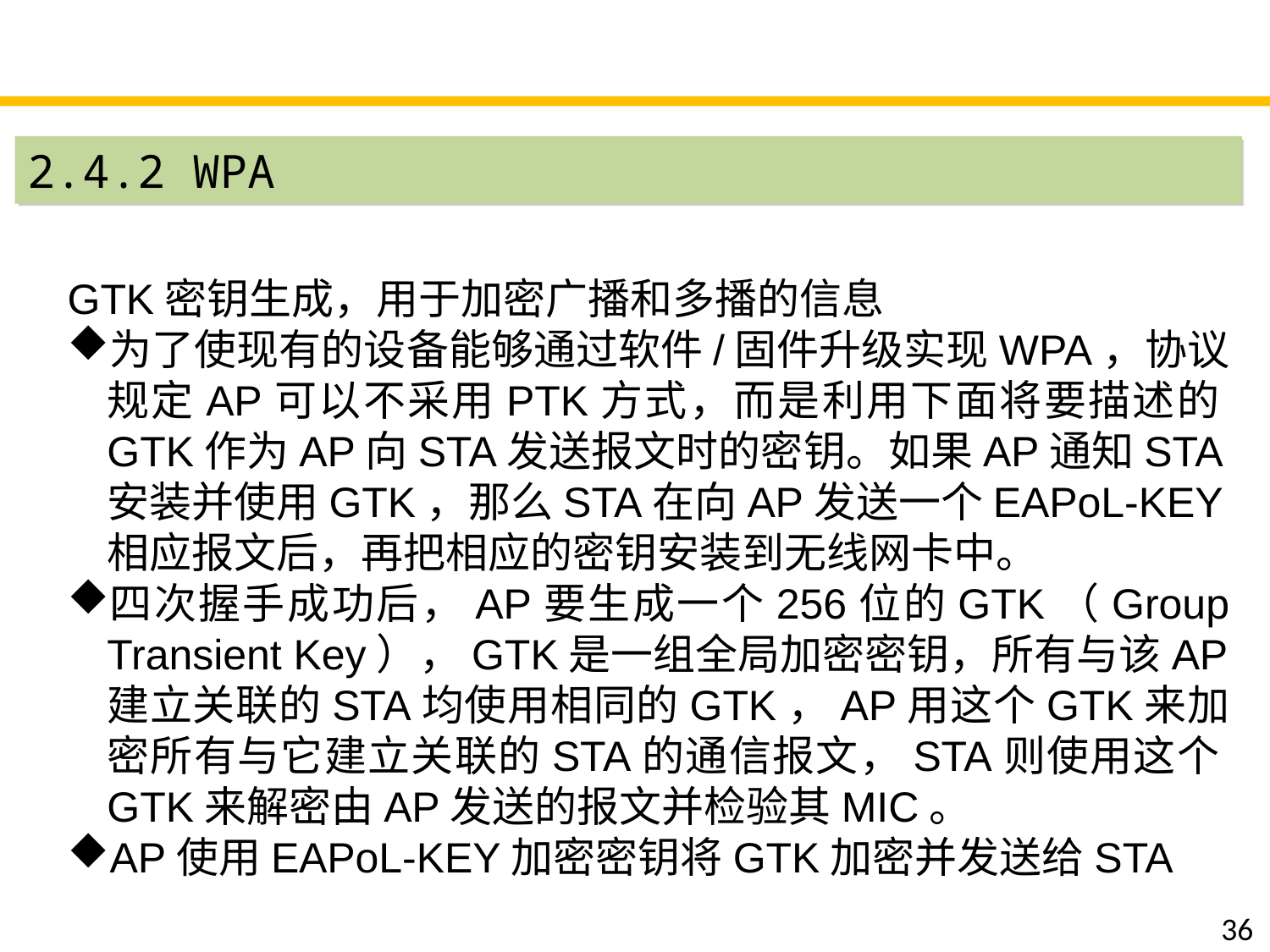

#
2.4.2 WPA
GTK密钥生成，用于加密广播和多播的信息
为了使现有的设备能够通过软件/固件升级实现WPA，协议规定AP可以不采用PTK方式，而是利用下面将要描述的GTK作为AP向STA发送报文时的密钥。如果AP通知STA安装并使用GTK，那么STA在向AP发送一个EAPoL-KEY相应报文后，再把相应的密钥安装到无线网卡中。
四次握手成功后，AP要生成一个256位的GTK（Group Transient Key），GTK是一组全局加密密钥，所有与该AP建立关联的STA均使用相同的GTK，AP用这个GTK来加密所有与它建立关联的STA的通信报文，STA则使用这个GTK来解密由AP发送的报文并检验其MIC。
AP使用EAPoL-KEY加密密钥将GTK加密并发送给STA

36